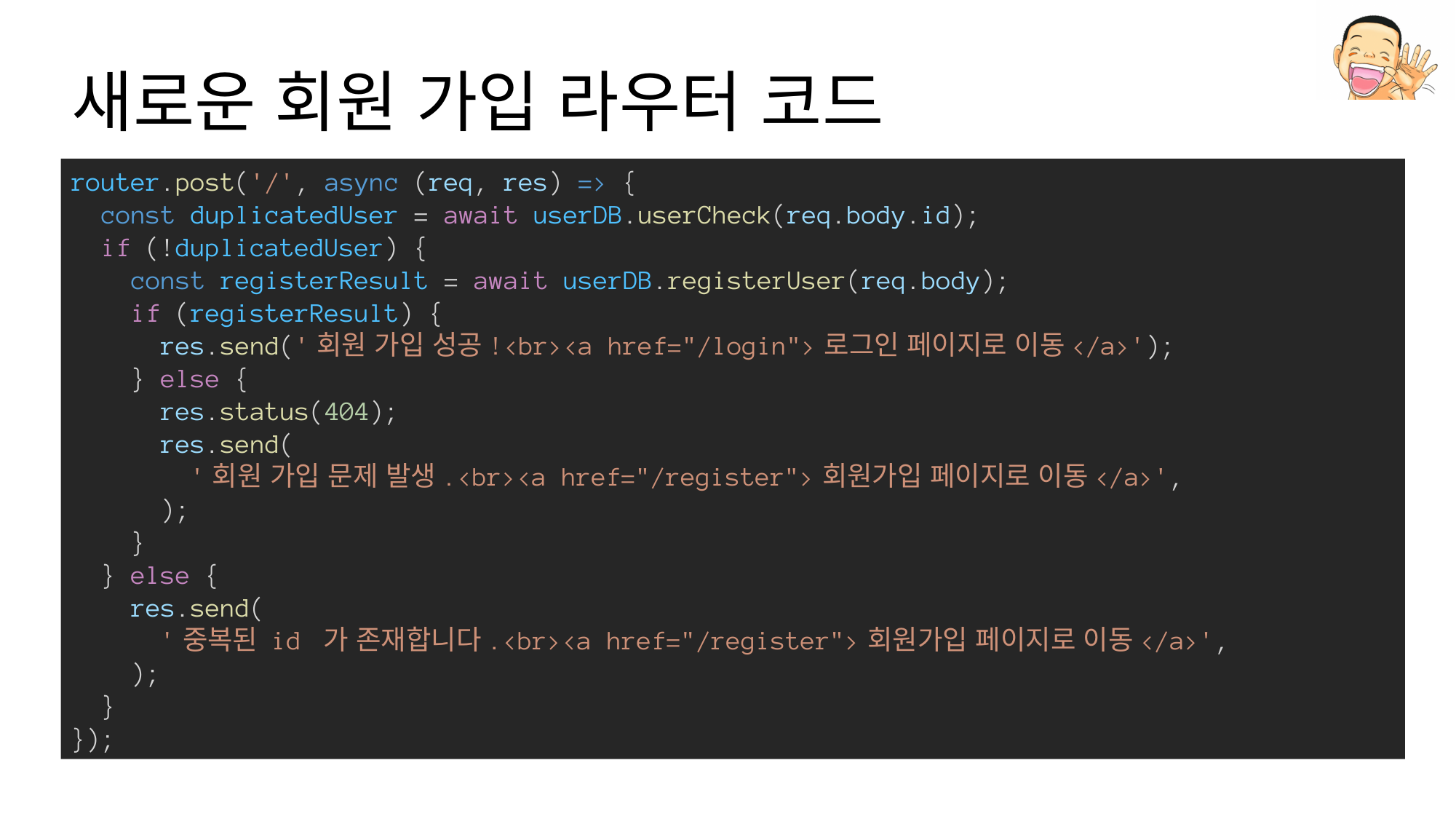

# 새로운 회원 가입 라우터 코드
router.post('/', async (req, res) => {
  const duplicatedUser = await userDB.userCheck(req.body.id);
  if (!duplicatedUser) {
    const registerResult = await userDB.registerUser(req.body);
    if (registerResult) {
      res.send('회원 가입 성공!<br><a href="/login">로그인 페이지로 이동</a>');
    } else {
      res.status(404);
      res.send(
        '회원 가입 문제 발생.<br><a href="/register">회원가입 페이지로 이동</a>',
      );
    }
  } else {
    res.send(
      '중복된 id 가 존재합니다.<br><a href="/register">회원가입 페이지로 이동</a>',
    );
  }
});